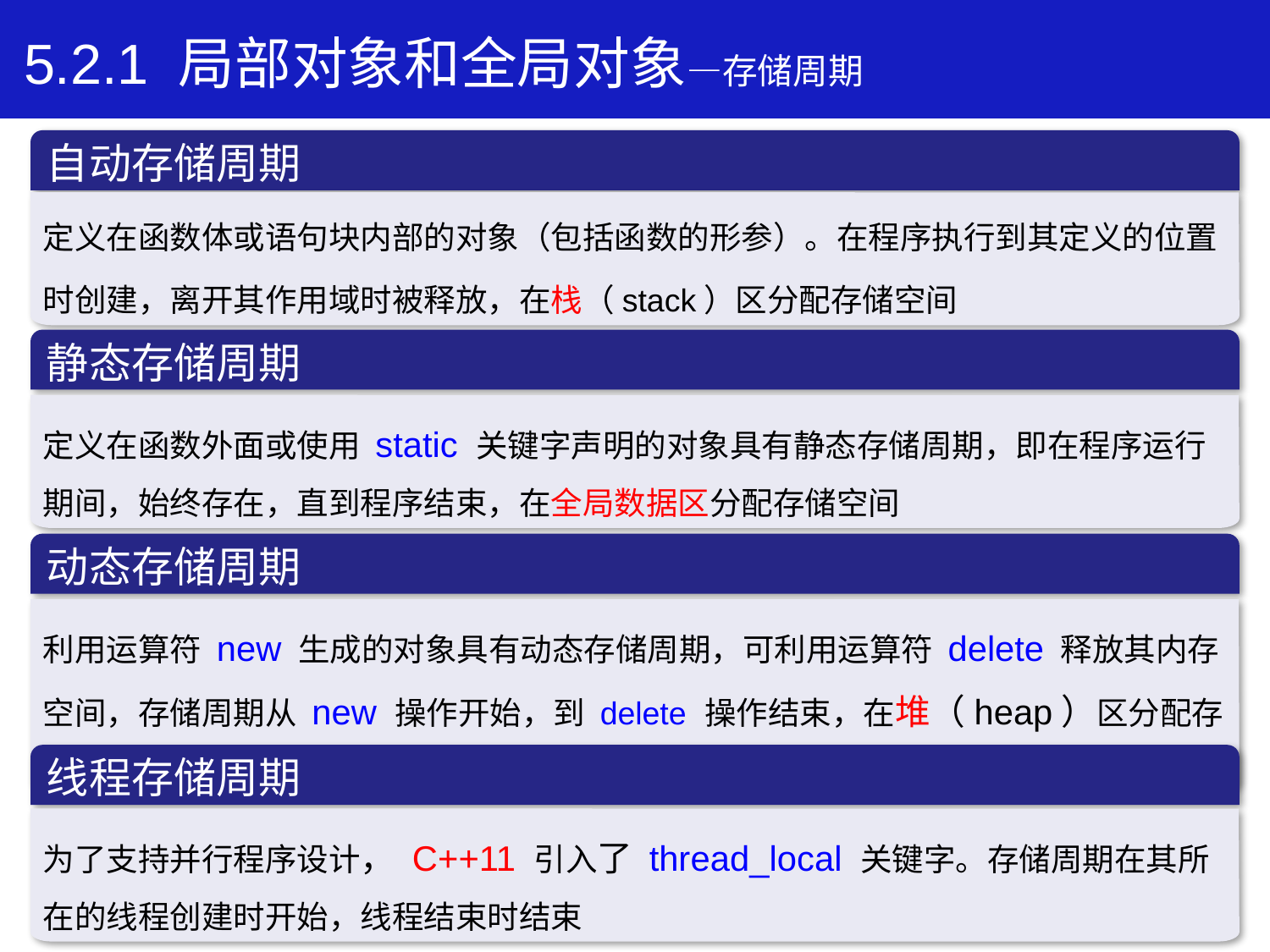

5.2.1 局部对象和全局对象—存储周期
自动存储周期
定义在函数体或语句块内部的对象（包括函数的形参）。在程序执行到其定义的位置时创建，离开其作用域时被释放，在栈（stack）区分配存储空间
学习目标
静态存储周期
定义在函数外面或使用 static 关键字声明的对象具有静态存储周期，即在程序运行期间，始终存在，直到程序结束，在全局数据区分配存储空间
动态存储周期
利用运算符 new 生成的对象具有动态存储周期，可利用运算符 delete 释放其内存空间，存储周期从 new 操作开始，到 delete 操作结束，在堆（heap）区分配存储空间
线程存储周期
为了支持并行程序设计， C++11 引入了 thread_local 关键字。存储周期在其所
在的线程创建时开始，线程结束时结束
12